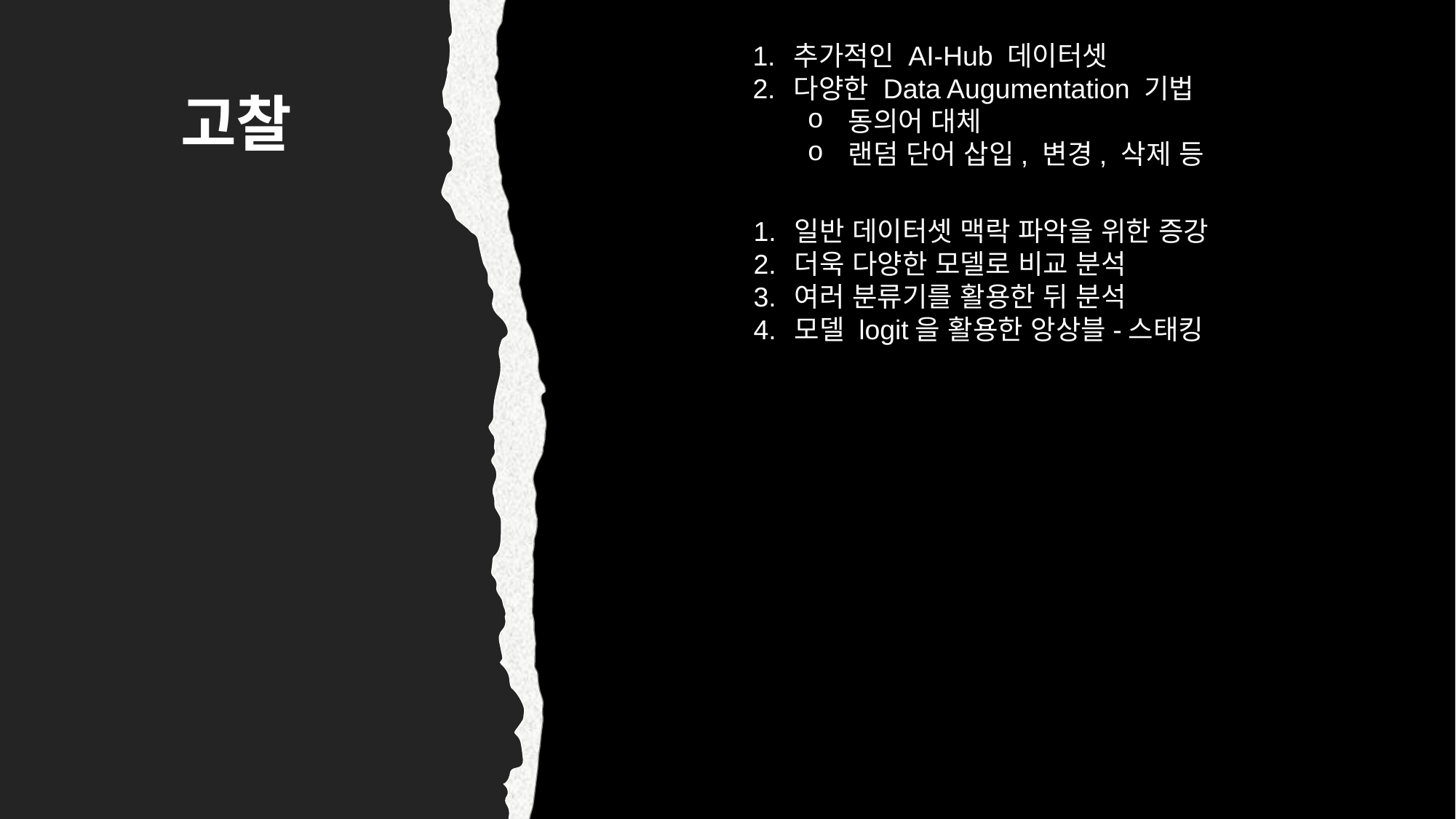

고찰
추가적인 AI-Hub 데이터셋
다양한 Data Augumentation 기법
동의어 대체
랜덤 단어 삽입, 변경, 삭제 등

일반 데이터셋 맥락 파악을 위한 증강
더욱 다양한 모델로 비교 분석
여러 분류기를 활용한 뒤 분석
모델 logit을 활용한 앙상블-스태킹